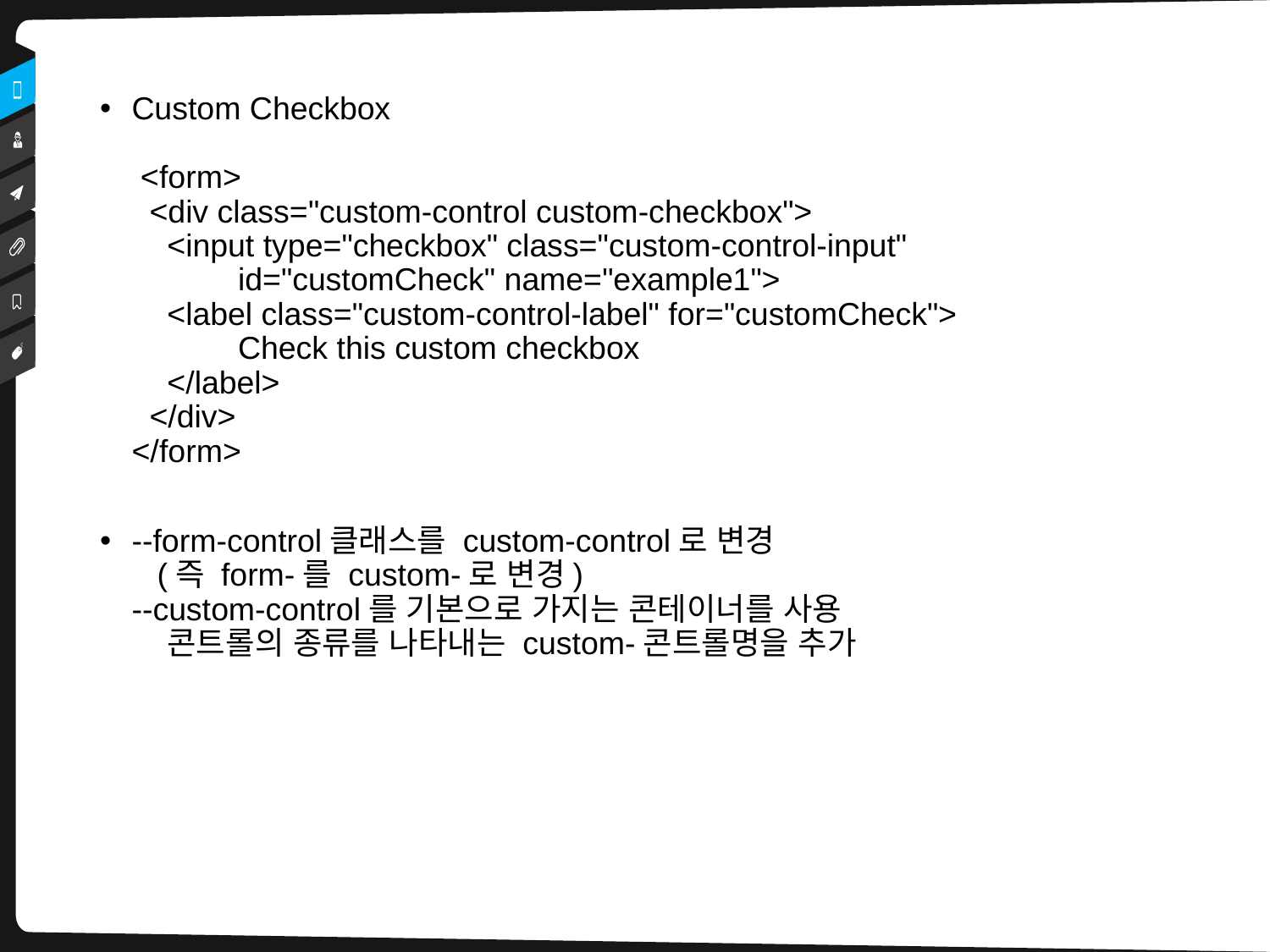

Custom Checkbox
 <form>
  <div class="custom-control custom-checkbox">
    <input type="checkbox" class="custom-control-input" 
            id="customCheck" name="example1">
    <label class="custom-control-label" for="customCheck">
            Check this custom checkbox
    </label>
  </div>
</form>
--form-control클래스를 custom-control로 변경
  (즉 form-를 custom-로 변경)
--custom-control를 기본으로 가지는 콘테이너를 사용
    콘트롤의 종류를 나타내는 custom-콘트롤명을 추가